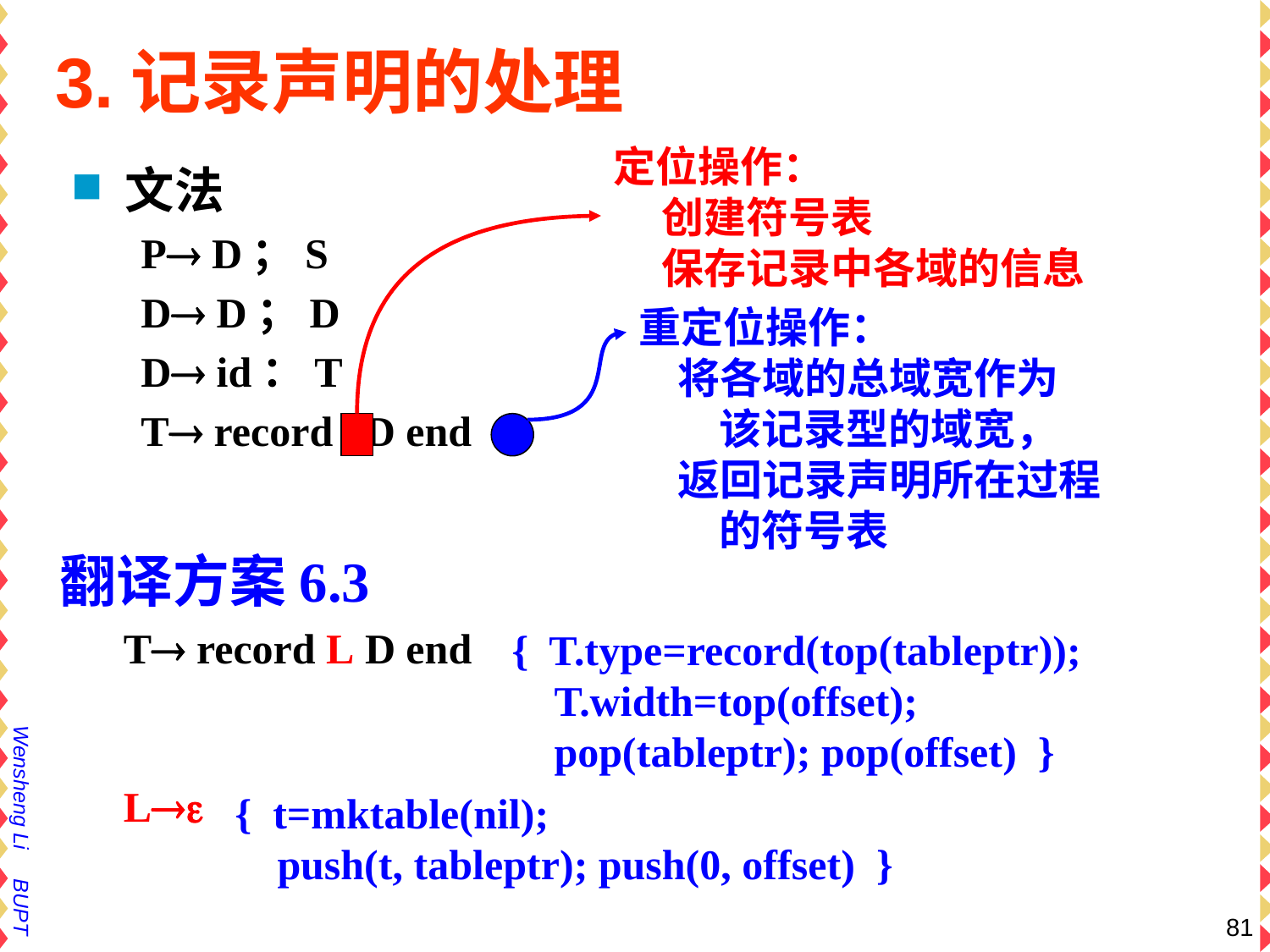

# 3.记录声明的处理
定位操作：
    创建符号表
    保存记录中各域的信息
文法
P→ D；S
D→ D；D
D→ id：T
T→ record   D end
重定位操作：
   将各域的总域宽作为
该记录型的域宽，
   返回记录声明所在过程
的符号表

翻译方案6.3
T→ record L D end

L→ε
{  T.type=record(top(tableptr));
    T.width=top(offset);
    pop(tableptr); pop(offset)  }
{  t=mktable(nil);
    push(t, tableptr); push(0, offset)  }
81